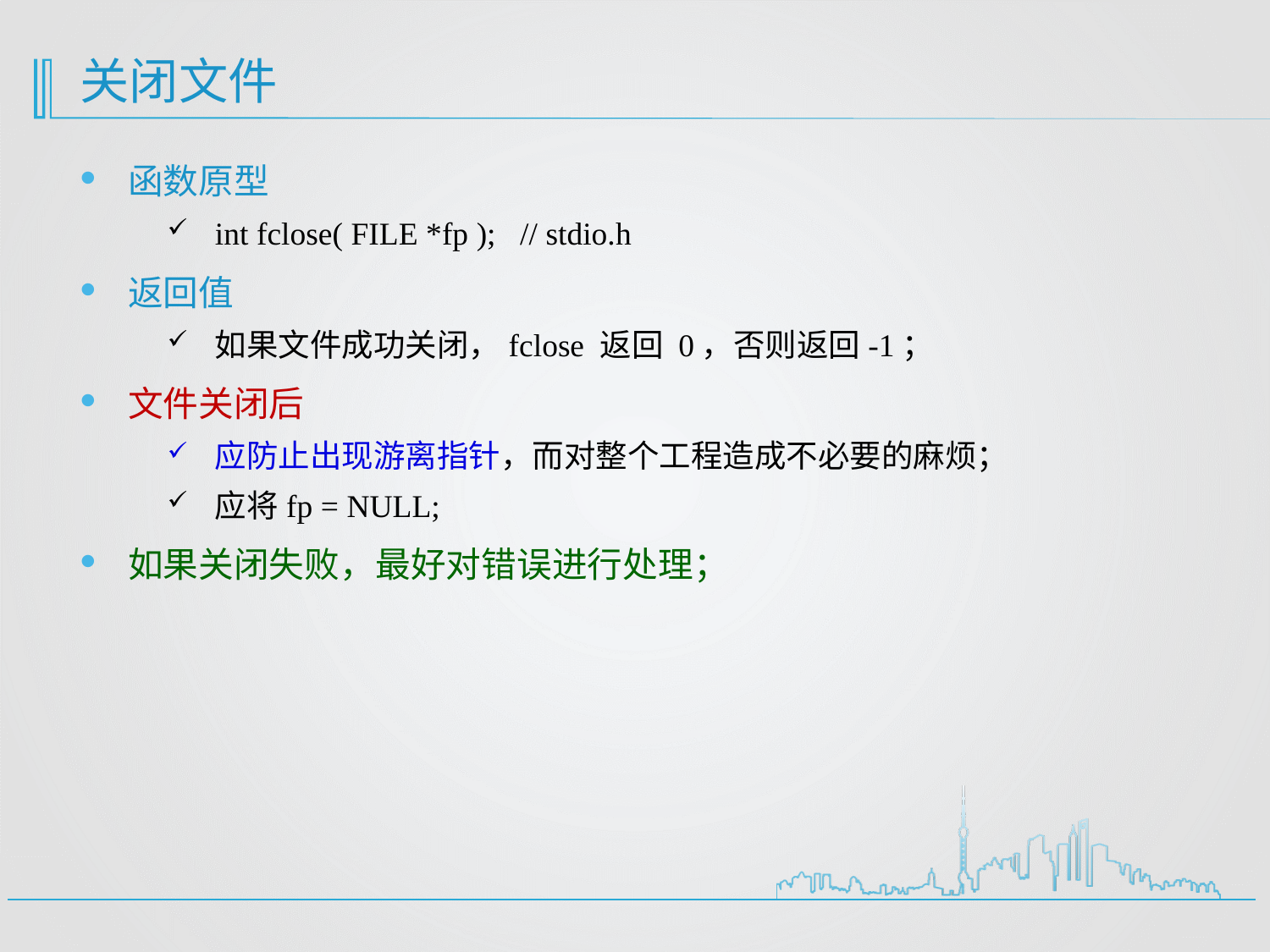

# 关闭文件
函数原型
int fclose( FILE *fp );   // stdio.h
返回值
如果文件成功关闭，fclose 返回 0，否则返回-1；
文件关闭后
应防止出现游离指针，而对整个工程造成不必要的麻烦；
应将fp = NULL;
如果关闭失败，最好对错误进行处理；